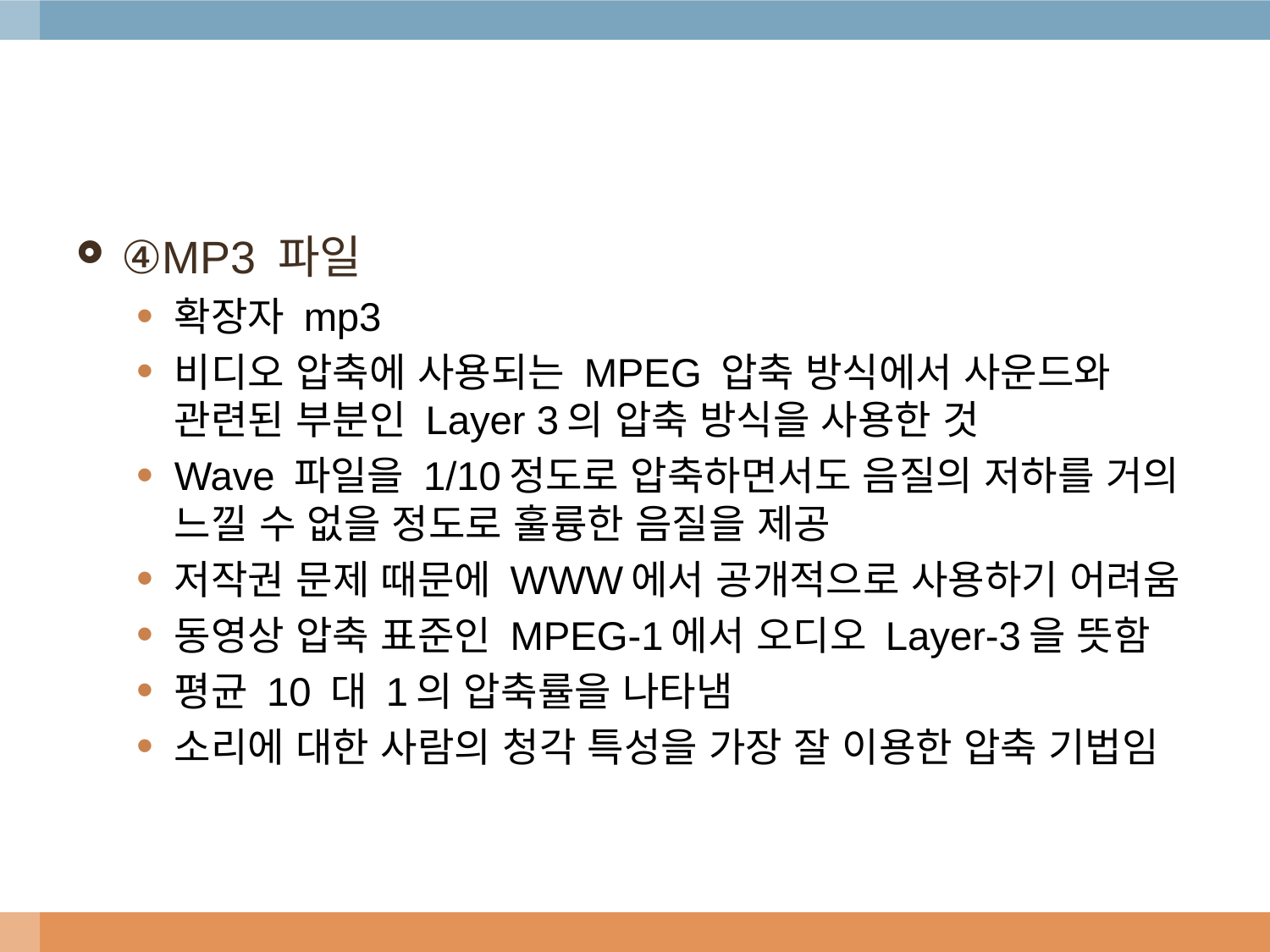

#
④MP3 파일
확장자 mp3
비디오 압축에 사용되는 MPEG 압축 방식에서 사운드와 관련된 부분인 Layer 3의 압축 방식을 사용한 것
Wave 파일을 1/10정도로 압축하면서도 음질의 저하를 거의 느낄 수 없을 정도로 훌륭한 음질을 제공
저작권 문제 때문에 WWW에서 공개적으로 사용하기 어려움
동영상 압축 표준인 MPEG-1에서 오디오 Layer-3을 뜻함
평균 10 대 1의 압축률을 나타냄
소리에 대한 사람의 청각 특성을 가장 잘 이용한 압축 기법임